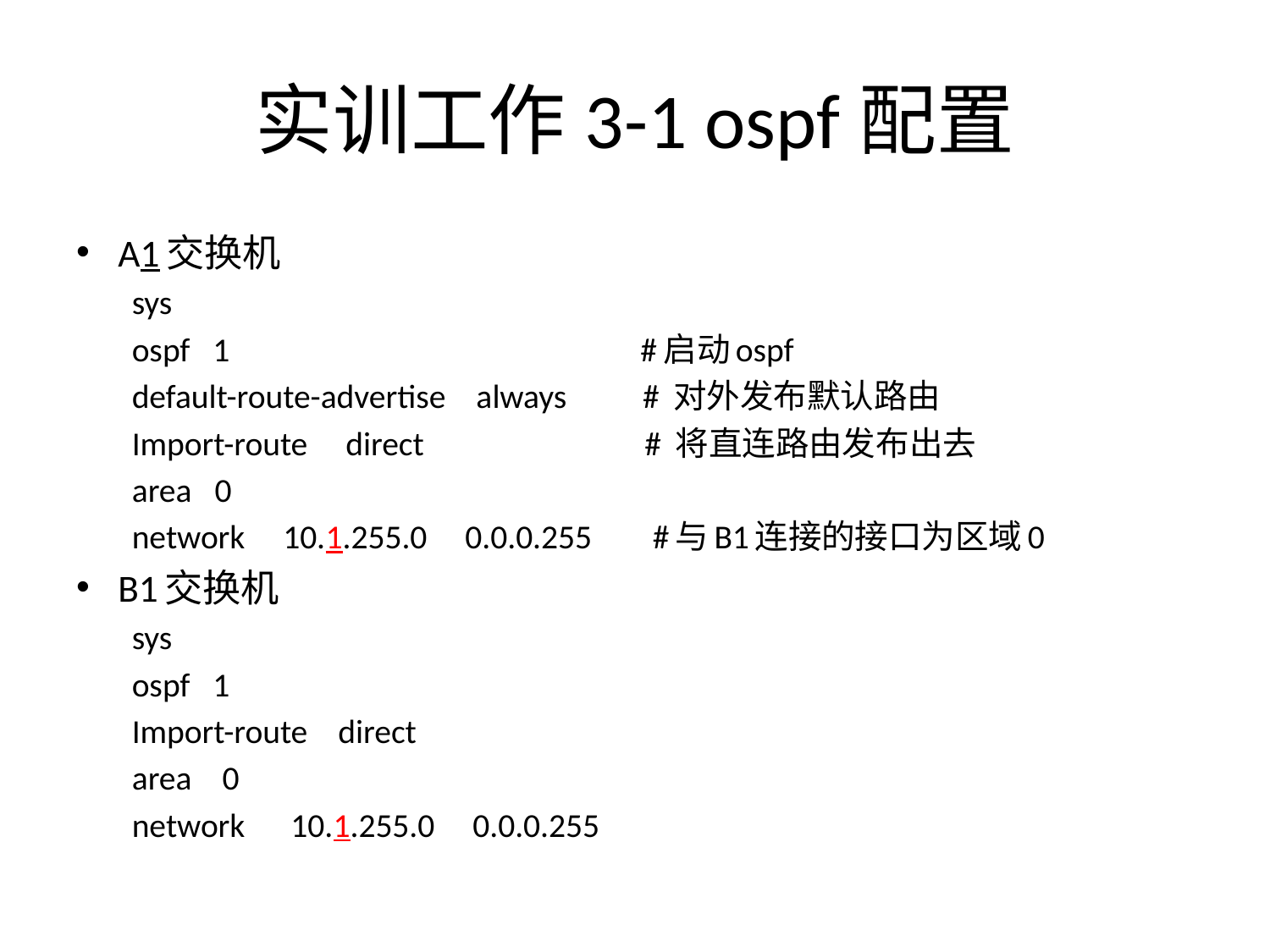

# 实训工作3-1 ospf配置
A1交换机
sys
ospf   1                                                      #启动ospf
default-route-advertise    always          # 对外发布默认路由
Import-route     direct                             # 将直连路由发布出去
area   0
network     10.1.255.0     0.0.0.255        #与B1连接的接口为区域0
B1交换机
sys
ospf   1
Import-route    direct
area    0
network      10.1.255.0     0.0.0.255